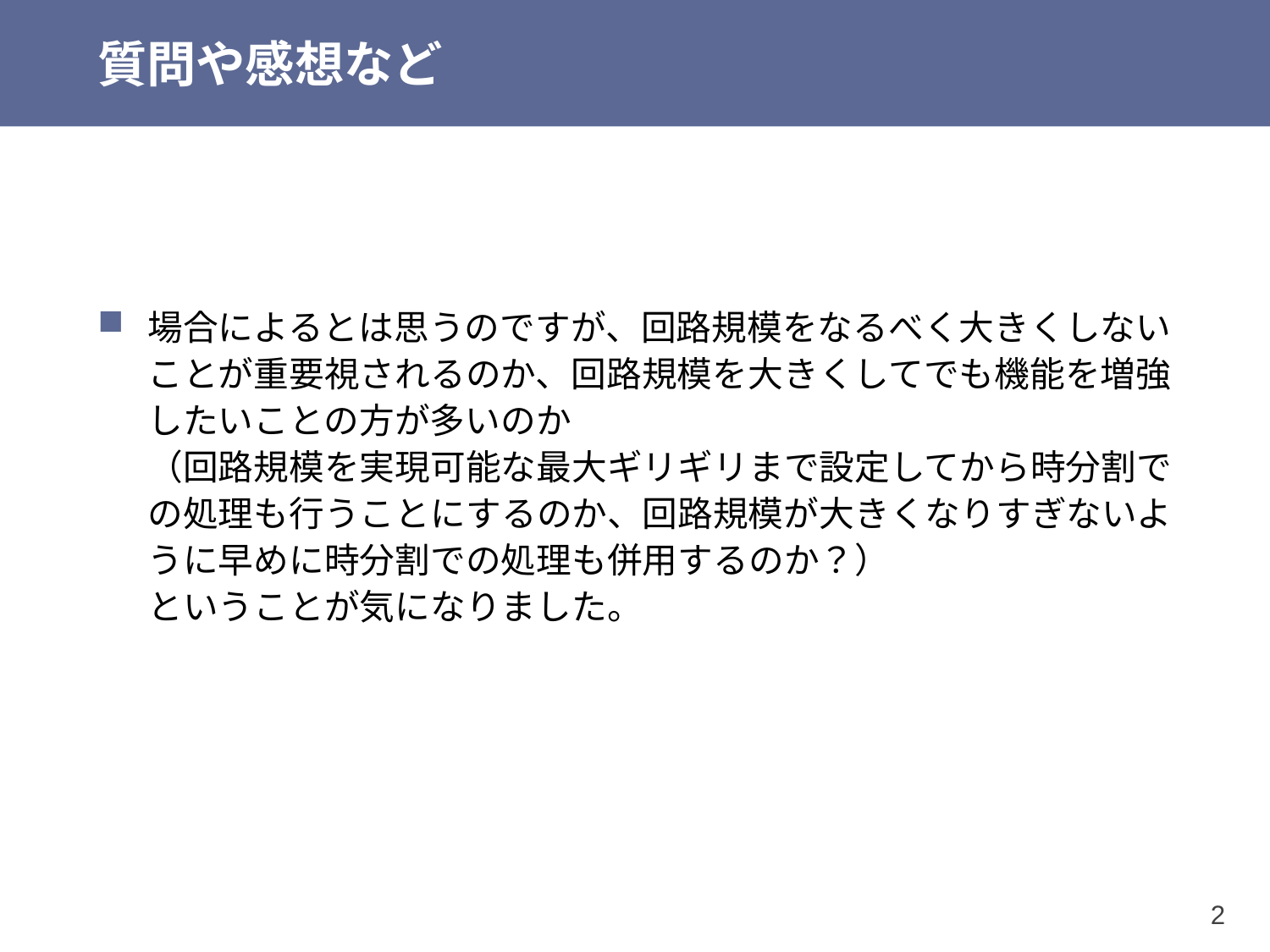

# 質問や感想など
場合によるとは思うのですが、回路規模をなるべく大きくしないことが重要視されるのか、回路規模を大きくしてでも機能を増強したいことの方が多いのか
（回路規模を実現可能な最大ギリギリまで設定してから時分割での処理も行うことにするのか、回路規模が大きくなりすぎないように早めに時分割での処理も併用するのか？）
ということが気になりました。